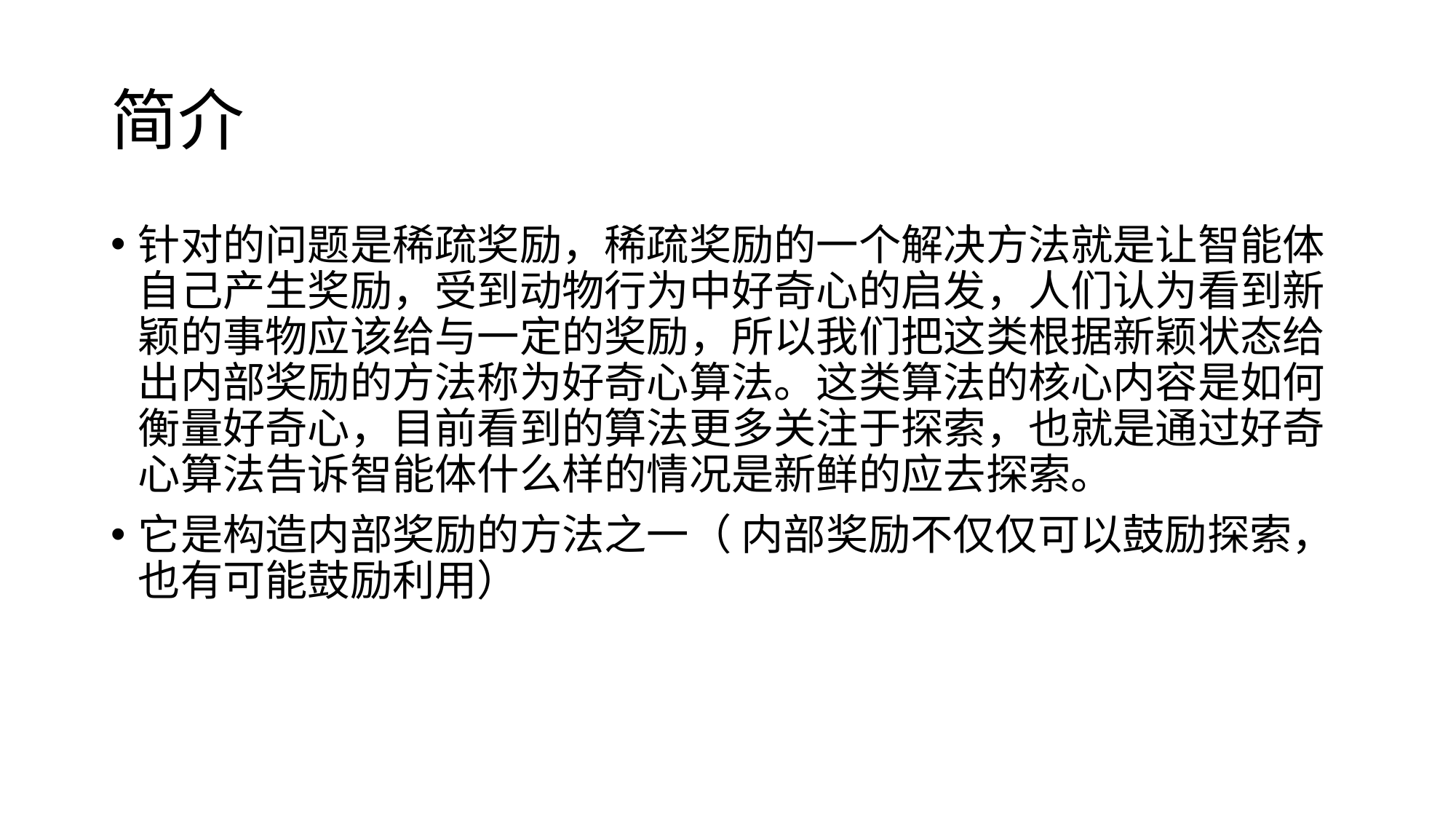

# 简介
针对的问题是稀疏奖励，稀疏奖励的一个解决方法就是让智能体自己产生奖励，受到动物行为中好奇心的启发，人们认为看到新颖的事物应该给与一定的奖励，所以我们把这类根据新颖状态给出内部奖励的方法称为好奇心算法。这类算法的核心内容是如何衡量好奇心，目前看到的算法更多关注于探索，也就是通过好奇心算法告诉智能体什么样的情况是新鲜的应去探索。
它是构造内部奖励的方法之一（ 内部奖励不仅仅可以鼓励探索，也有可能鼓励利用）